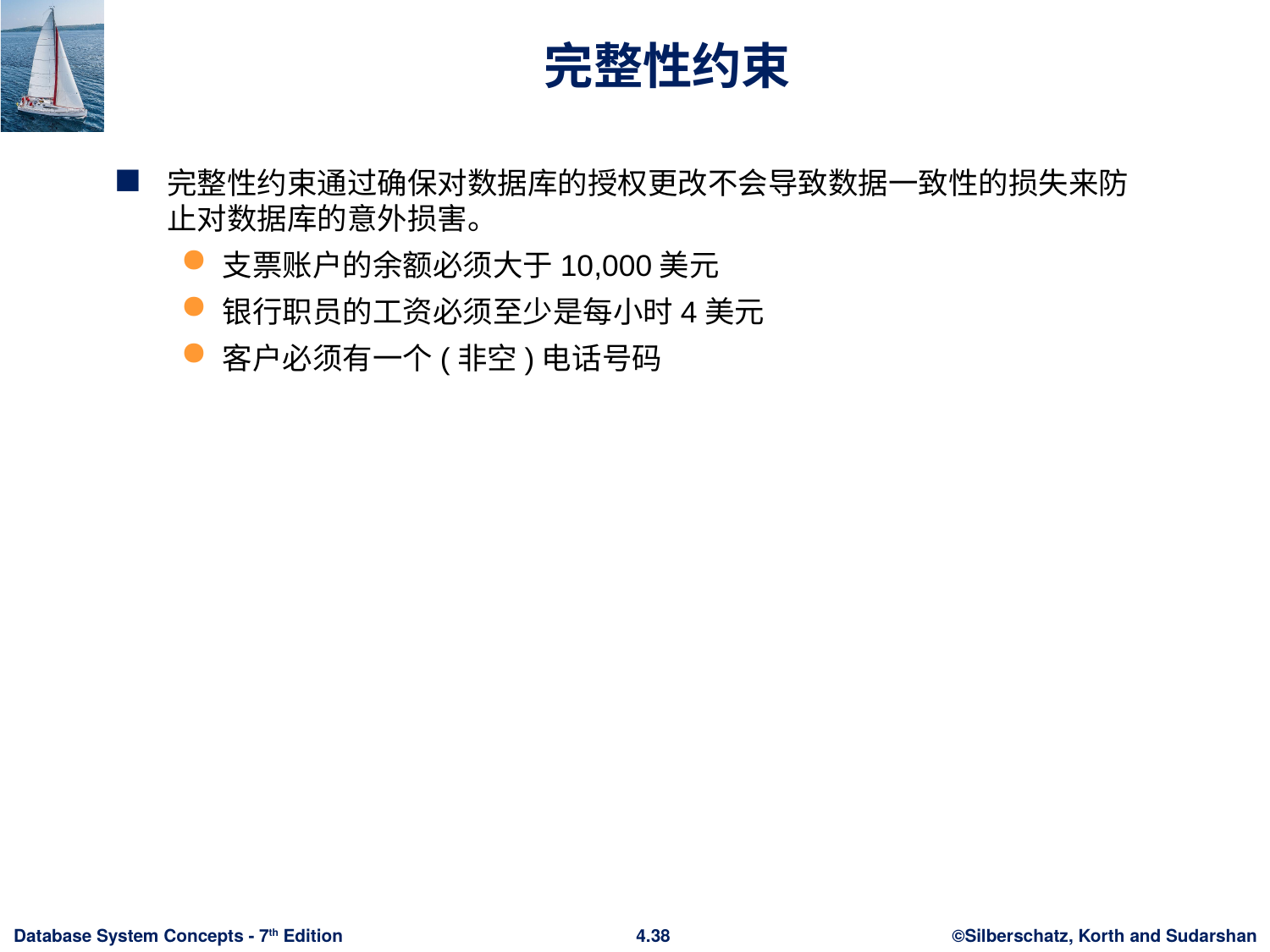

# 完整性约束
完整性约束通过确保对数据库的授权更改不会导致数据一致性的损失来防止对数据库的意外损害。
支票账户的余额必须大于10,000美元
银行职员的工资必须至少是每小时4美元
客户必须有一个(非空)电话号码